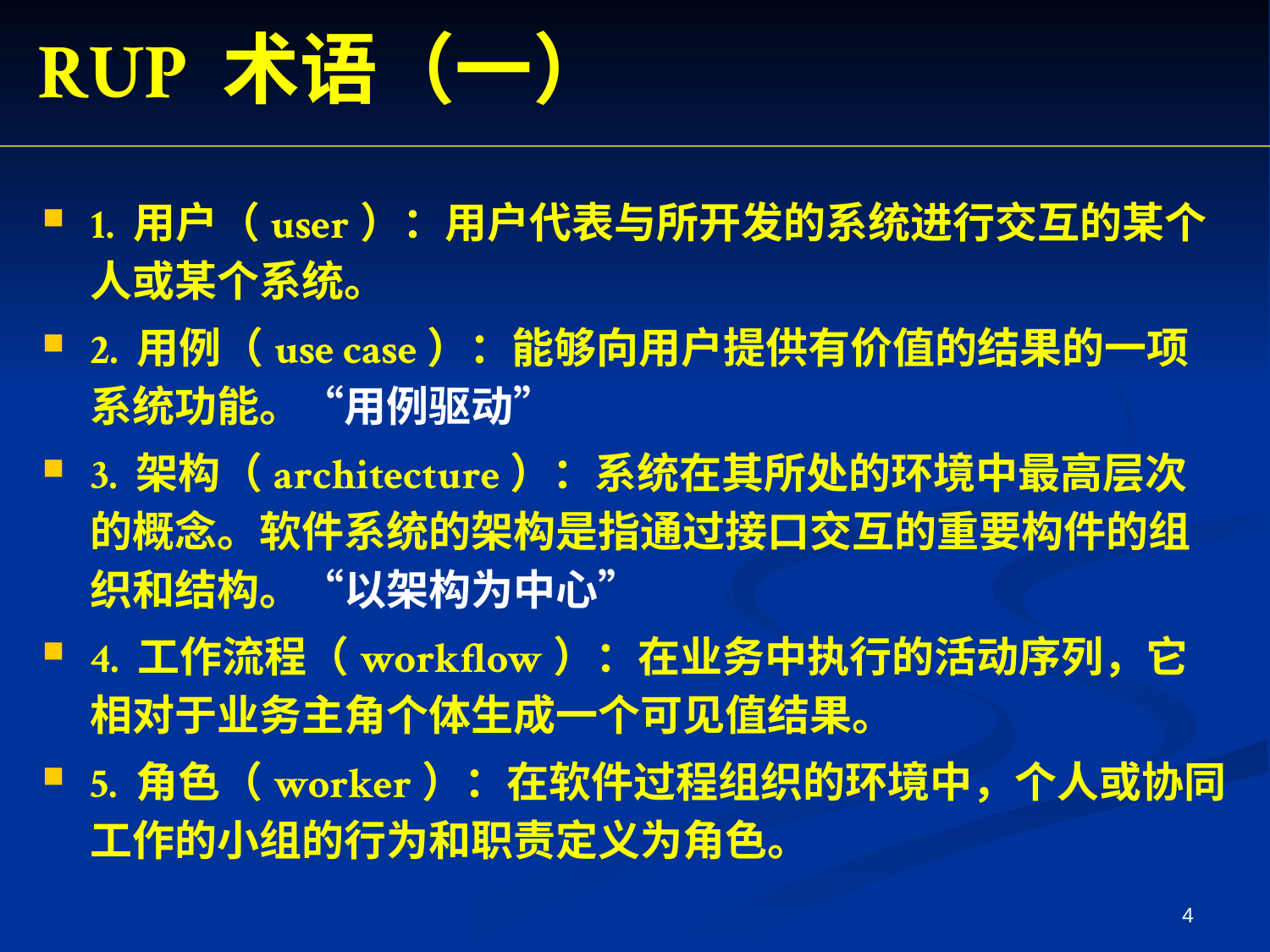

RUP 术语（一）

1. 用户（user）：用户代表与所开发的系统进行交互的某个人或某个系统。
2. 用例（use case）：能够向用户提供有价值的结果的一项系统功能。“用例驱动”
3. 架构（architecture）：系统在其所处的环境中最高层次的概念。软件系统的架构是指通过接口交互的重要构件的组织和结构。“以架构为中心”
4. 工作流程（workflow）：在业务中执行的活动序列，它相对于业务主角个体生成一个可见值结果。
5. 角色（worker）：在软件过程组织的环境中，个人或协同工作的小组的行为和职责定义为角色。
4